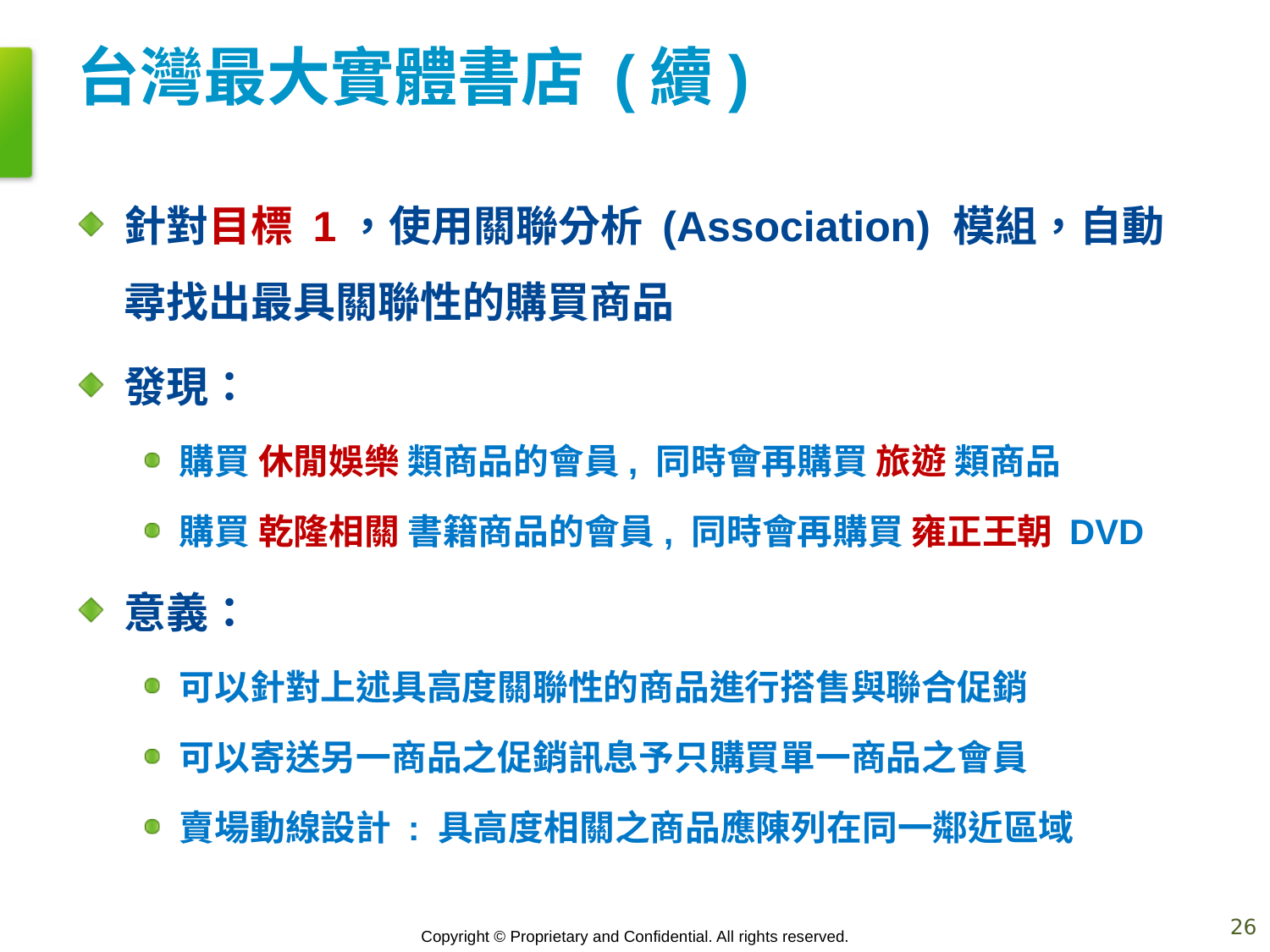

# 台灣最大實體書店 (續)
針對目標 1，使用關聯分析 (Association) 模組，自動尋找出最具關聯性的購買商品
發現：
購買 休閒娛樂 類商品的會員, 同時會再購買 旅遊 類商品
購買 乾隆相關 書籍商品的會員, 同時會再購買 雍正王朝 DVD
意義：
可以針對上述具高度關聯性的商品進行搭售與聯合促銷
可以寄送另一商品之促銷訊息予只購買單一商品之會員
賣場動線設計 : 具高度相關之商品應陳列在同一鄰近區域
26